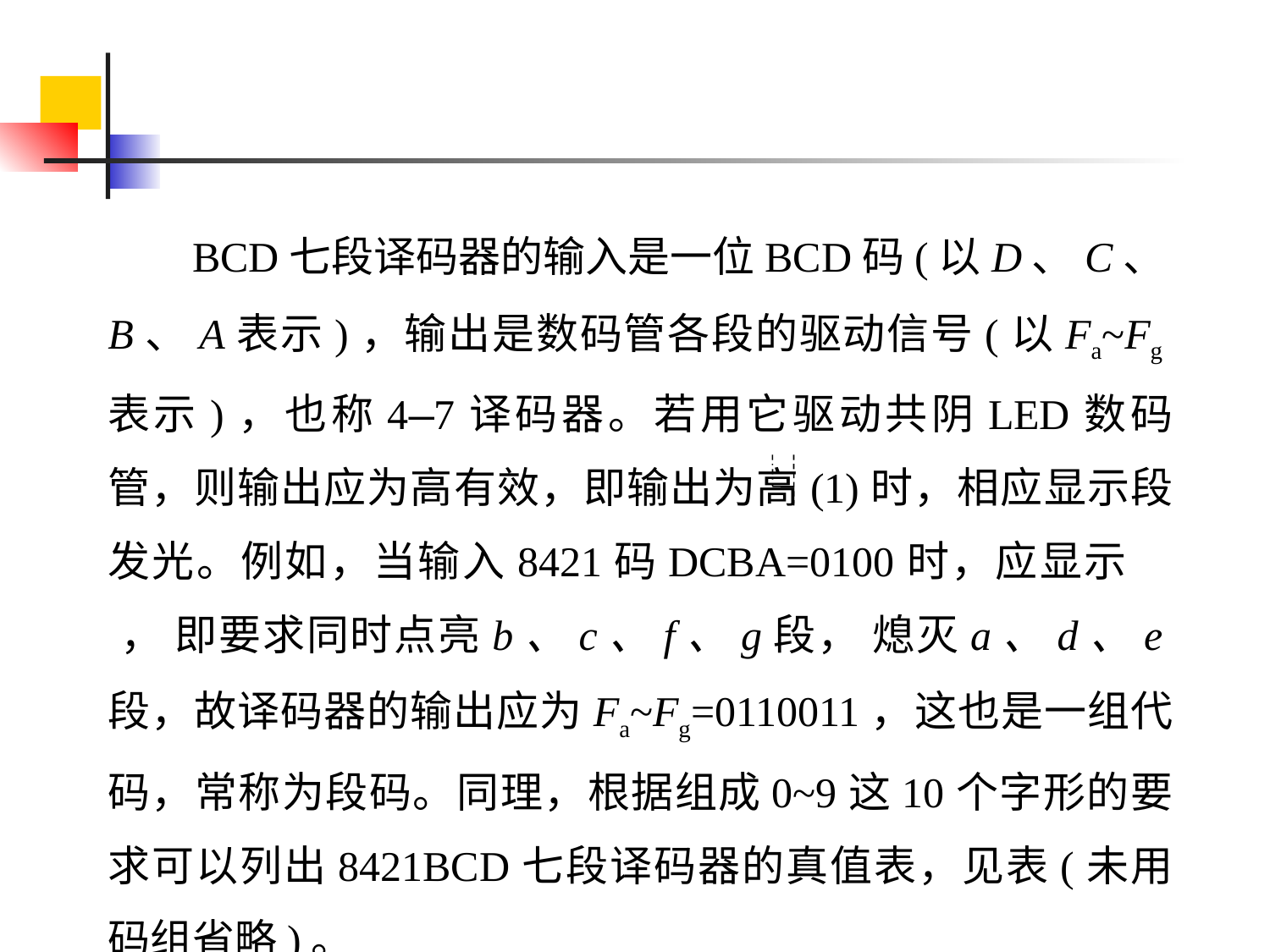

BCD七段译码器的输入是一位BCD码(以D、C、B、A表示)，输出是数码管各段的驱动信号(以Fa~Fg表示)，也称4—7译码器。若用它驱动共阴LED数码管，则输出应为高有效，即输出为高(1)时，相应显示段发光。例如，当输入8421码DCBA=0100时，应显示      ， 即要求同时点亮b、c、f、g段， 熄灭a、d、e段，故译码器的输出应为Fa~Fg=0110011，这也是一组代码，常称为段码。同理，根据组成0~9这10个字形的要求可以列出8421BCD七段译码器的真值表，见表(未用码组省略)。